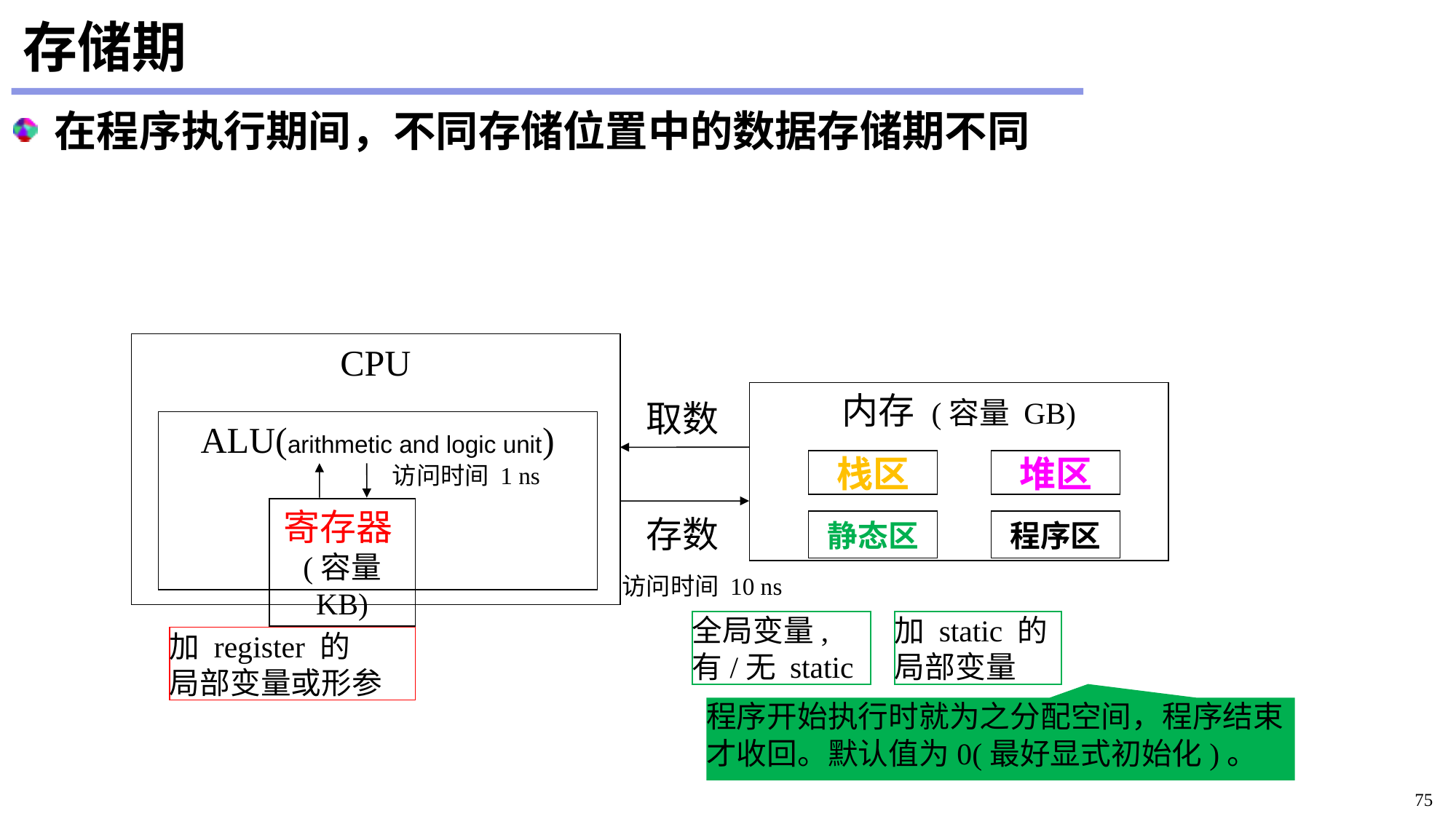

# 存储期
在程序执行期间，不同存储位置中的数据存储期不同

CPU

内存 (容量 GB)

取数
ALU(arithmetic and logic unit)

寄存器(容量 KB)

栈区
堆区
访问时间 1 ns

存数
静态区
程序区
访问时间 10 ns
全局变量,
有/无 static
加 static 的
局部变量
加 register 的
局部变量或形参
程序开始执行时就为之分配空间，程序结束
才收回。默认值为0(最好显式初始化)。
75